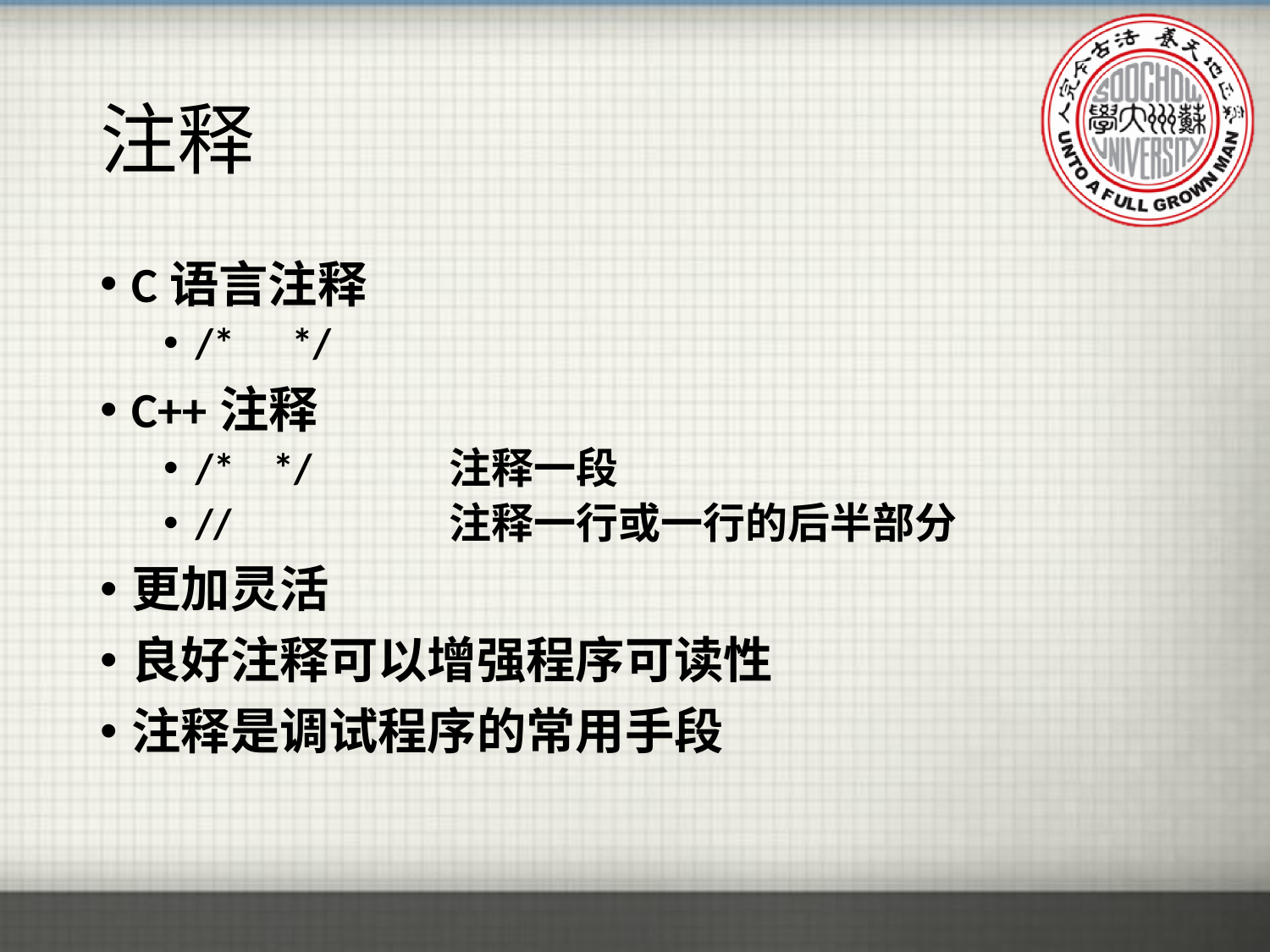

# 注释
C语言注释
/*      */
C++注释
/*    */		注释一段
//		注释一行或一行的后半部分
更加灵活
良好注释可以增强程序可读性
注释是调试程序的常用手段